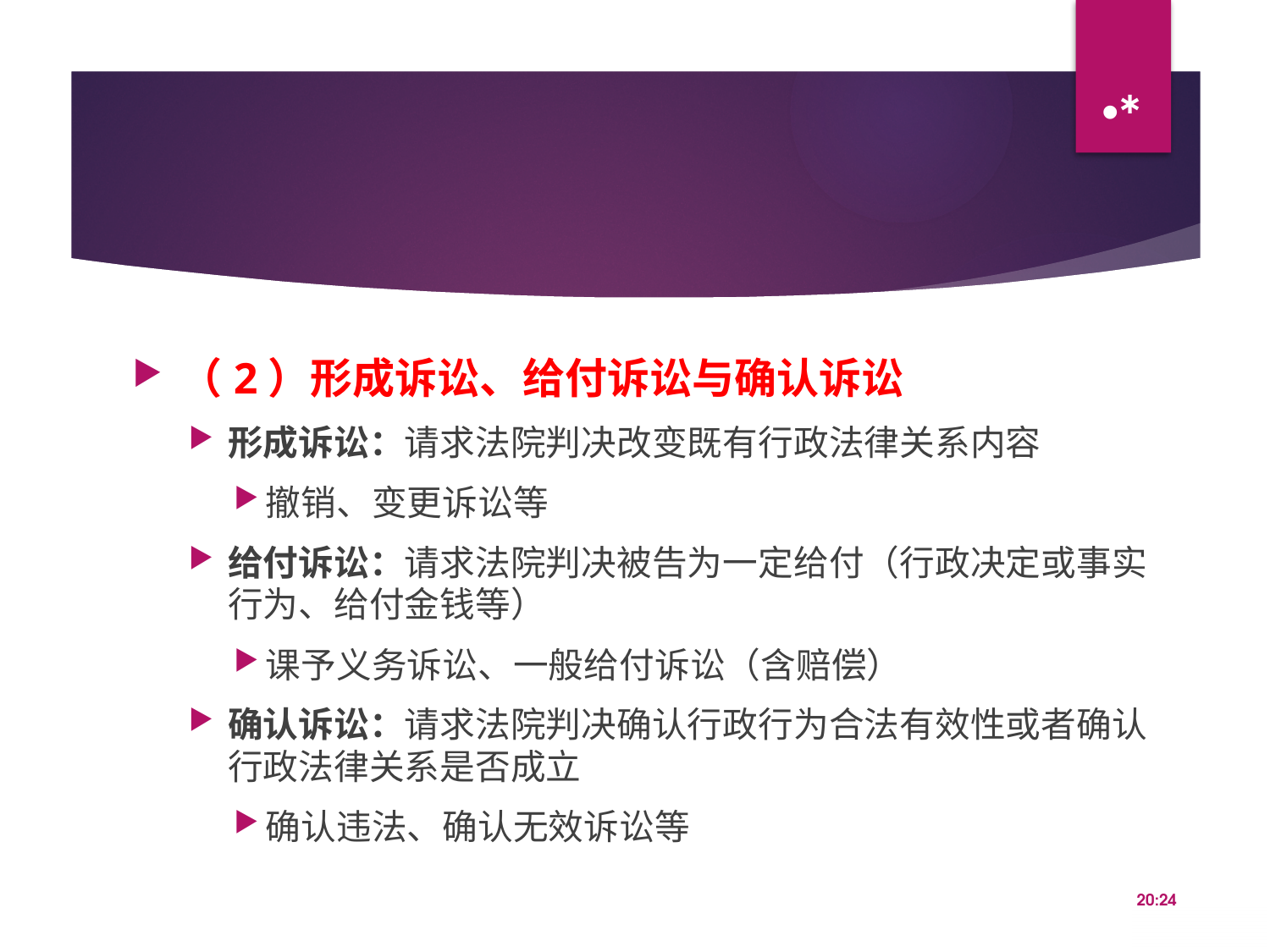

*
#
（2）形成诉讼、给付诉讼与确认诉讼
形成诉讼：请求法院判决改变既有行政法律关系内容
撤销、变更诉讼等
给付诉讼：请求法院判决被告为一定给付（行政决定或事实行为、给付金钱等）
课予义务诉讼、一般给付诉讼（含赔偿）
确认诉讼：请求法院判决确认行政行为合法有效性或者确认行政法律关系是否成立
确认违法、确认无效诉讼等

20:24